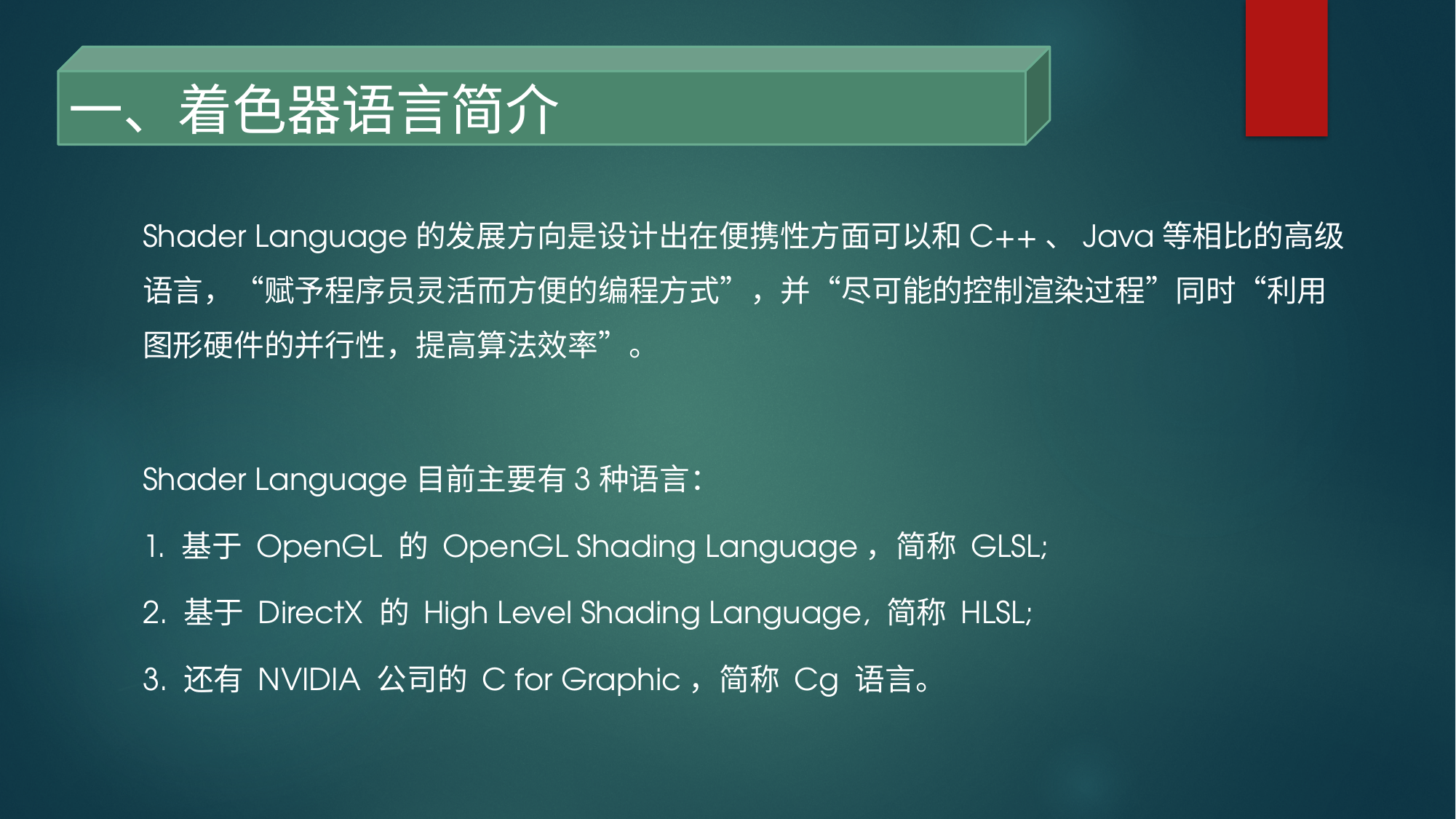

一、着色器语言简介
Shader Language的发展方向是设计出在便携性方面可以和C++、Java等相比的高级语言，“赋予程序员灵活而方便的编程方式”，并“尽可能的控制渲染过程”同时“利用图形硬件的并行性，提高算法效率”。

Shader Language目前主要有3种语言：
1. 基于 OpenGL 的 OpenGL Shading Language，简称 GLSL;
2. 基于 DirectX 的 High Level Shading Language, 简称 HLSL;
3. 还有 NVIDIA 公司的 C for Graphic，简称 Cg 语言。